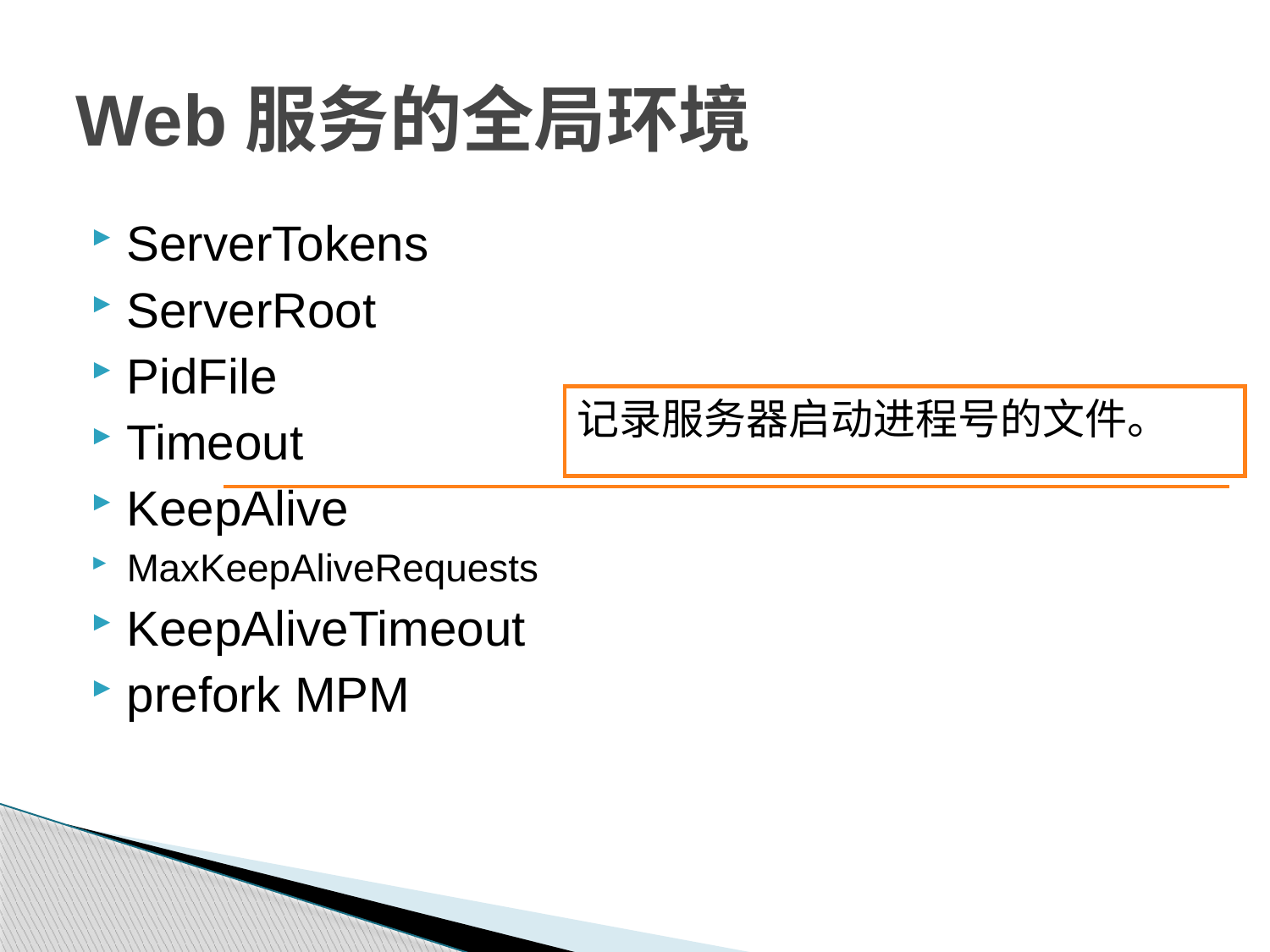

# Web服务的全局环境
ServerTokens
ServerRoot
PidFile
Timeout
KeepAlive
MaxKeepAliveRequests
KeepAliveTimeout
prefork MPM
记录服务器启动进程号的文件。